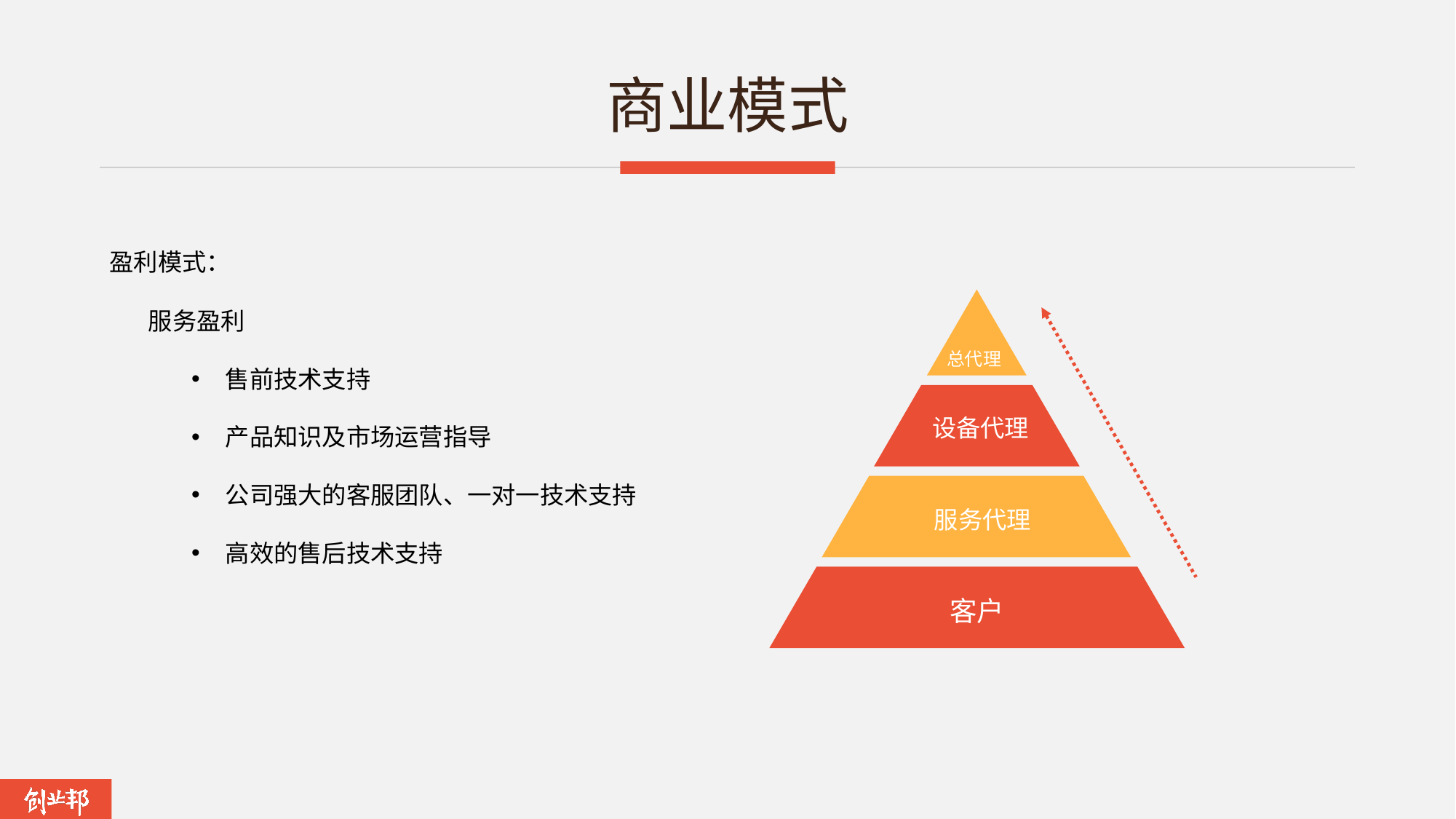

# 商业模式
　盈利模式：
           服务盈利
售前技术支持
产品知识及市场运营指导
公司强大的客服团队、一对一技术支持
高效的售后技术支持

总代理

设备代理

  服务代理
客户